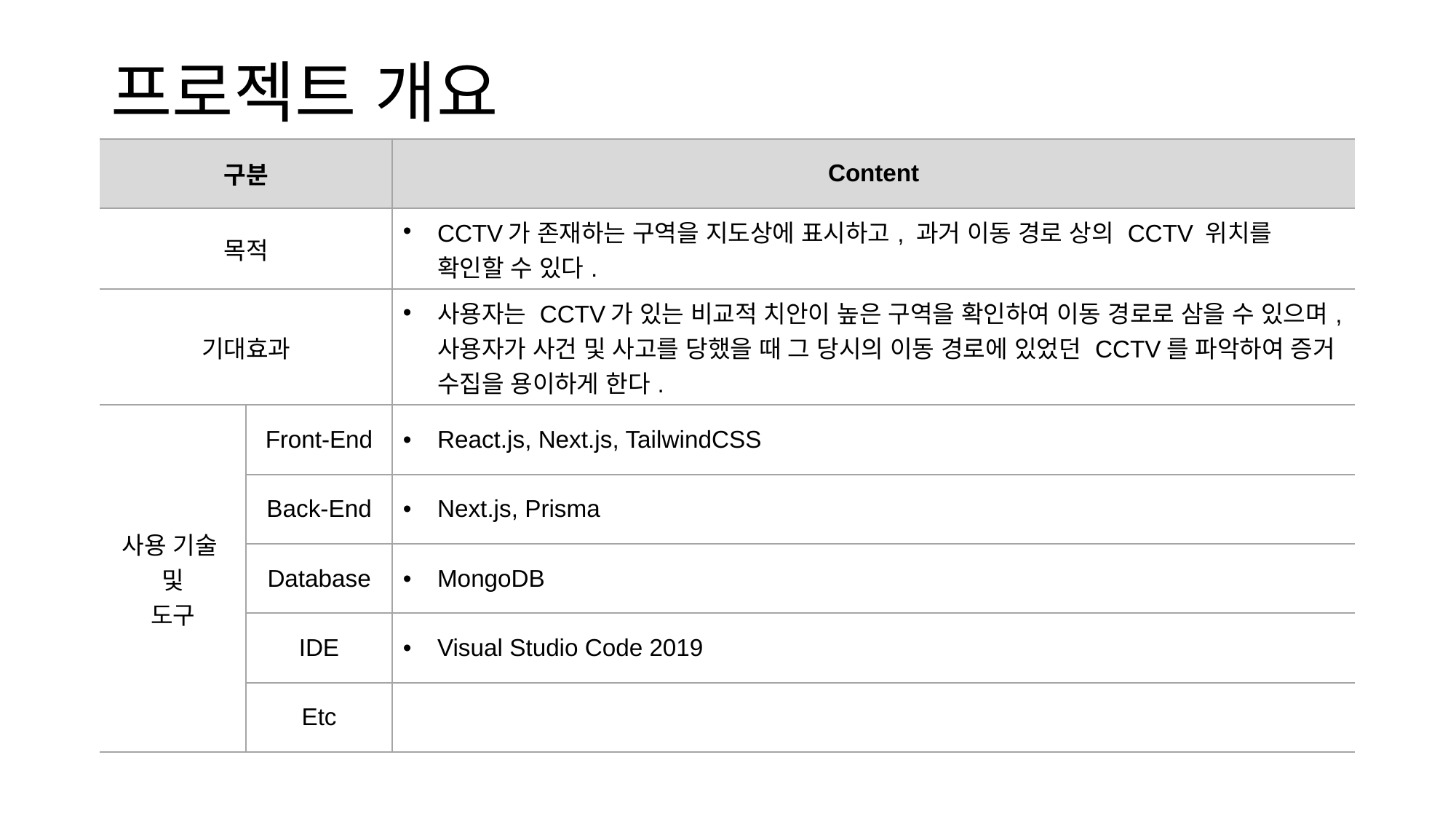

# 프로젝트 개요
| 구분 |  | Content |
| --- | --- | --- |
| 목적 |  | CCTV가 존재하는 구역을 지도상에 표시하고, 과거 이동 경로 상의 CCTV 위치를 확인할 수 있다. |
| 기대효과 |  | 사용자는 CCTV가 있는 비교적 치안이 높은 구역을 확인하여 이동 경로로 삼을 수 있으며, 사용자가 사건 및 사고를 당했을 때 그 당시의 이동 경로에 있었던 CCTV를 파악하여 증거 수집을 용이하게 한다. |
| 사용 기술 및 도구 | Front-End | React.js, Next.js, TailwindCSS |
|  | Back-End | Next.js, Prisma |
|  | Database | MongoDB |
|  | IDE | Visual Studio Code 2019 |
|  | Etc |  |